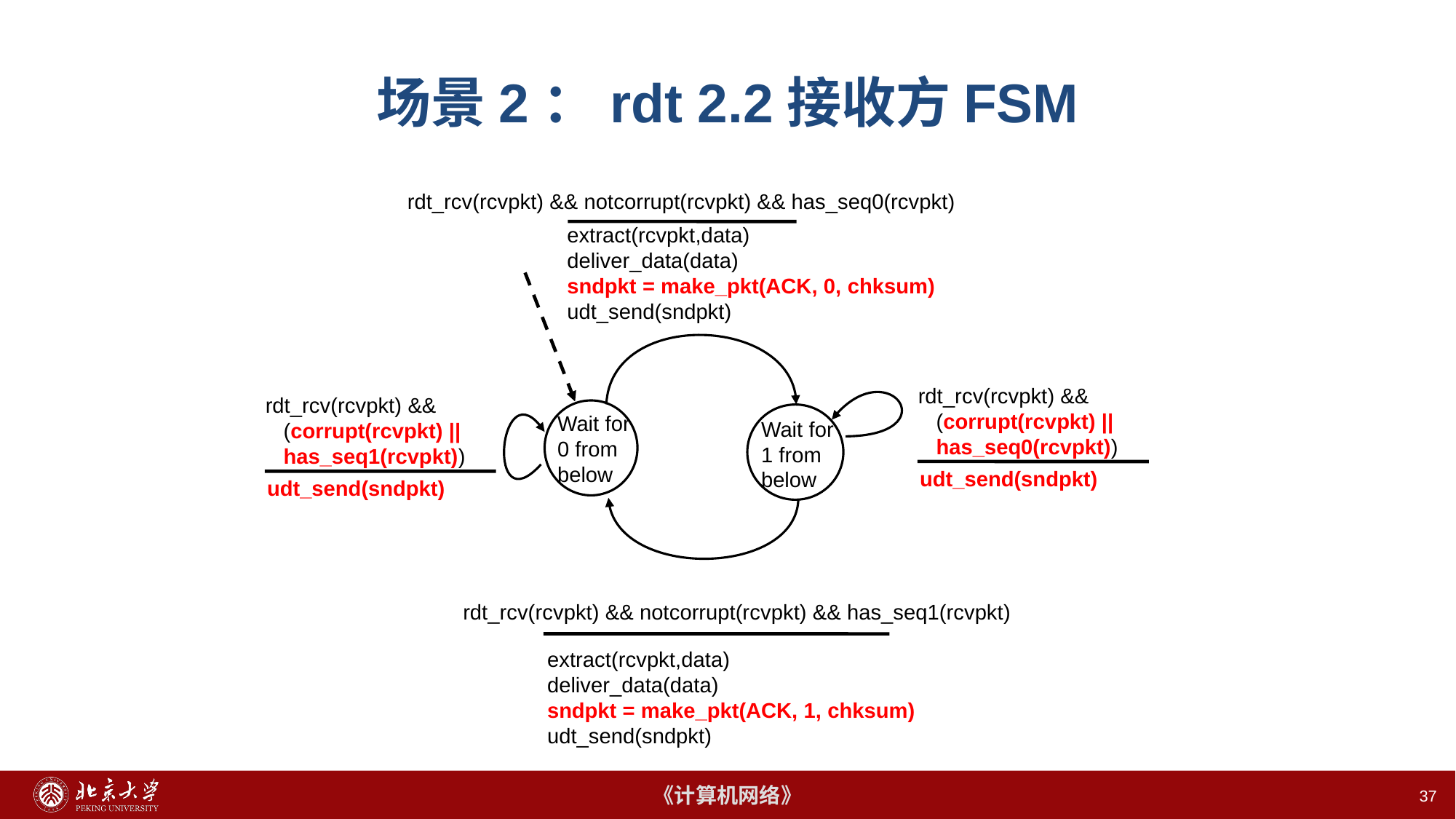

# 场景2：rdt 2.2接收方FSM
rdt_rcv(rcvpkt) && notcorrupt(rcvpkt) && has_seq0(rcvpkt)
extract(rcvpkt,data)
deliver_data(data)
sndpkt = make_pkt(ACK, 0, chksum)
udt_send(sndpkt)

rdt_rcv(rcvpkt) &&
   (corrupt(rcvpkt) ||
   has_seq0(rcvpkt))

rdt_rcv(rcvpkt) &&
   (corrupt(rcvpkt) ||
   has_seq1(rcvpkt))

Wait for
0 from below

Wait for
1 from below
udt_send(sndpkt)

udt_send(sndpkt)

rdt_rcv(rcvpkt) && notcorrupt(rcvpkt) && has_seq1(rcvpkt)

extract(rcvpkt,data)
deliver_data(data)
sndpkt = make_pkt(ACK, 1, chksum)
udt_send(sndpkt)
37